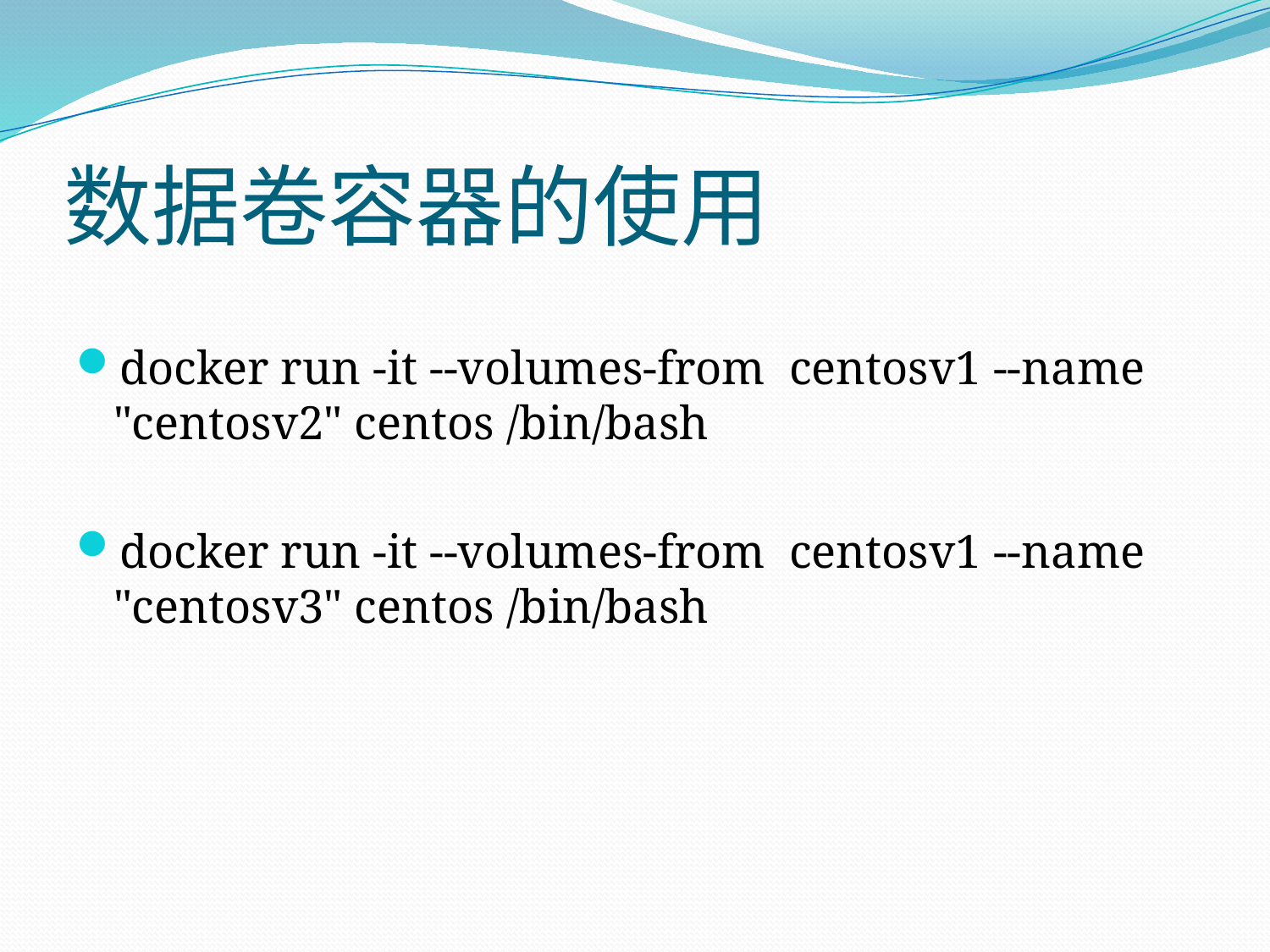

# 数据卷容器的使用

docker run -it --volumes-from  centosv1 --name "centosv2" centos /bin/bash

docker run -it --volumes-from  centosv1 --name "centosv3" centos /bin/bash